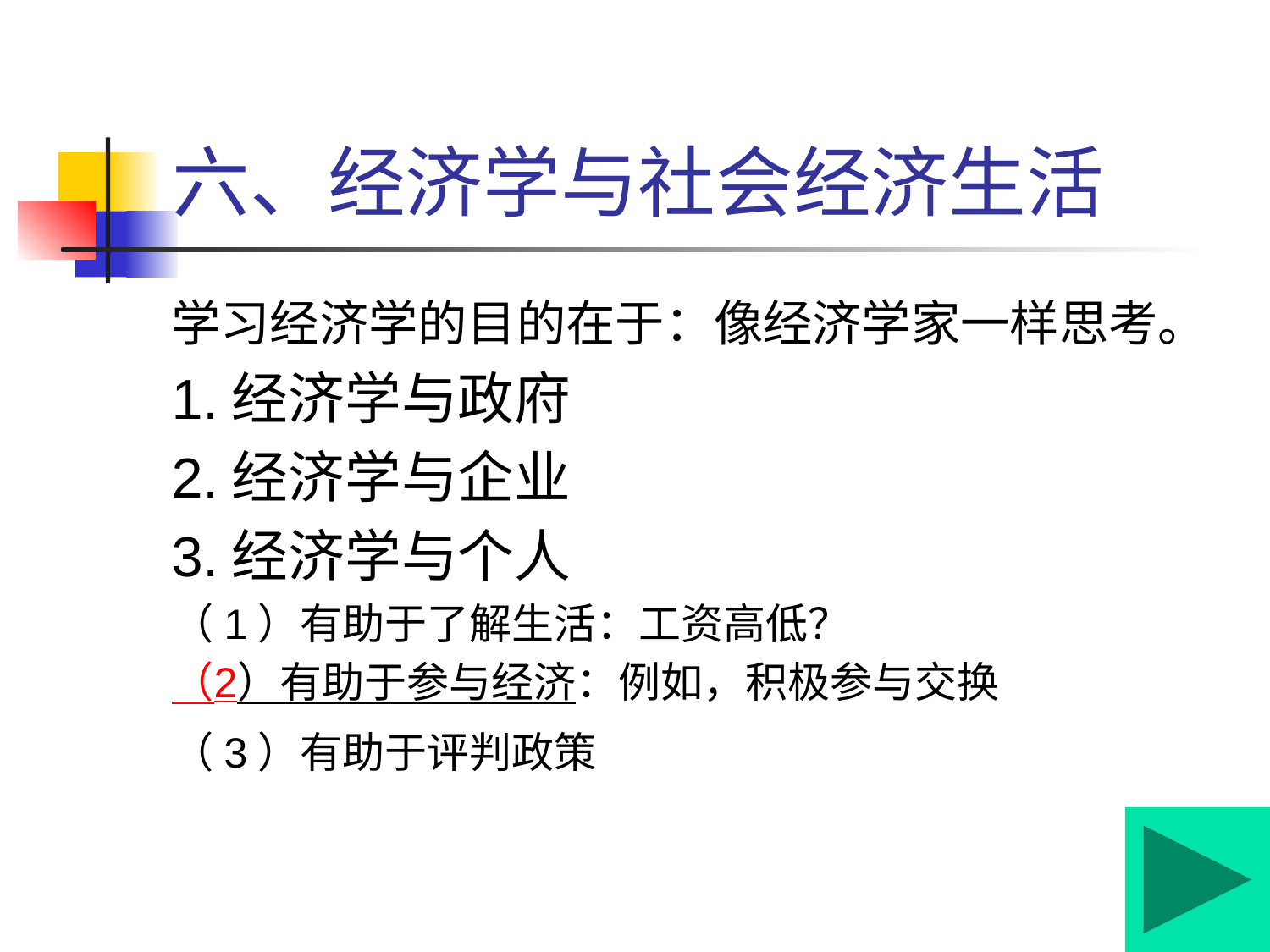

# 六、经济学与社会经济生活
学习经济学的目的在于：像经济学家一样思考。
1.经济学与政府
2.经济学与企业
3.经济学与个人
（1）有助于了解生活：工资高低？
（2）有助于参与经济：例如，积极参与交换
（3）有助于评判政策